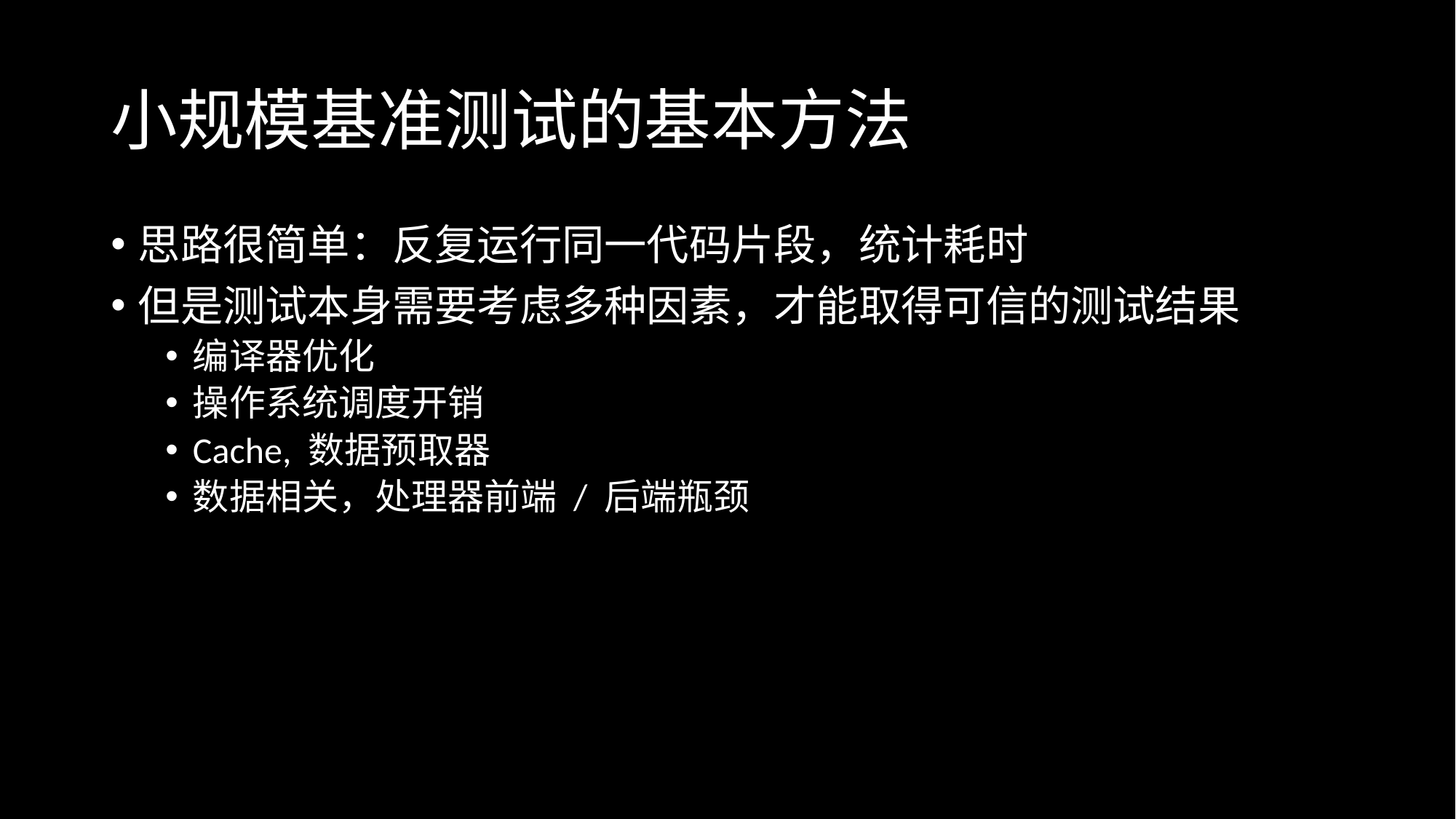

# 小规模基准测试的基本方法
思路很简单：反复运行同一代码片段，统计耗时
但是测试本身需要考虑多种因素，才能取得可信的测试结果
编译器优化
操作系统调度开销
Cache, 数据预取器
数据相关，处理器前端 / 后端瓶颈